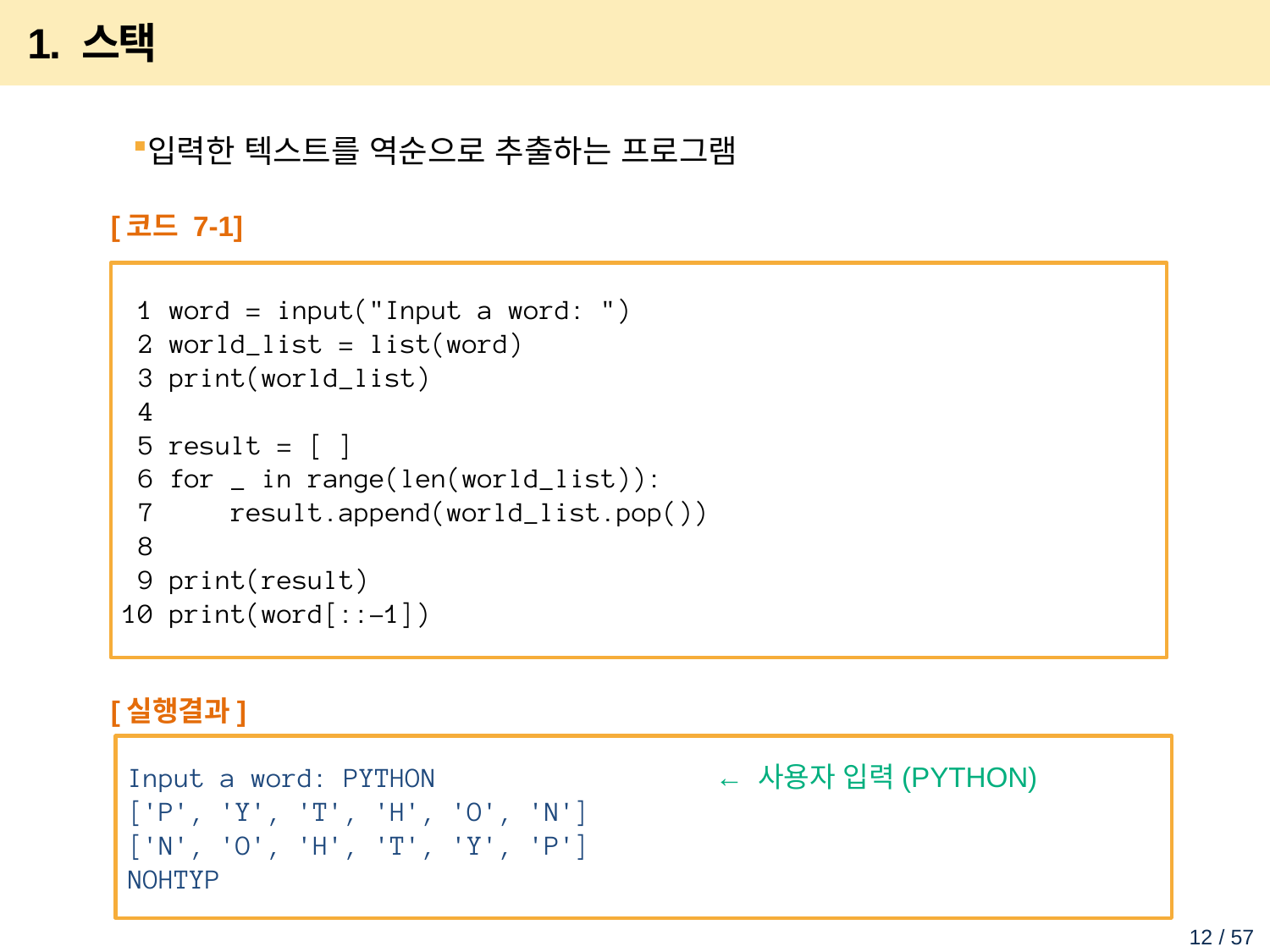

# 1. 스택
입력한 텍스트를 역순으로 추출하는 프로그램
[코드 7-1]
 1 word = input("Input a word: ")
 2 world_list = list(word)
 3 print(world_list)
 4
 5 result = [ ]
 6 for _ in range(len(world_list)):
 7     result.append(world_list.pop())
 8
 9 print(result)
10 print(word[::-1])
[실행결과]
Input a word: PYTHON                  ← 사용자 입력(PYTHON)
['P', 'Y', 'T', 'H', 'O', 'N']
['N', 'O', 'H', 'T', 'Y', 'P']
NOHTYP